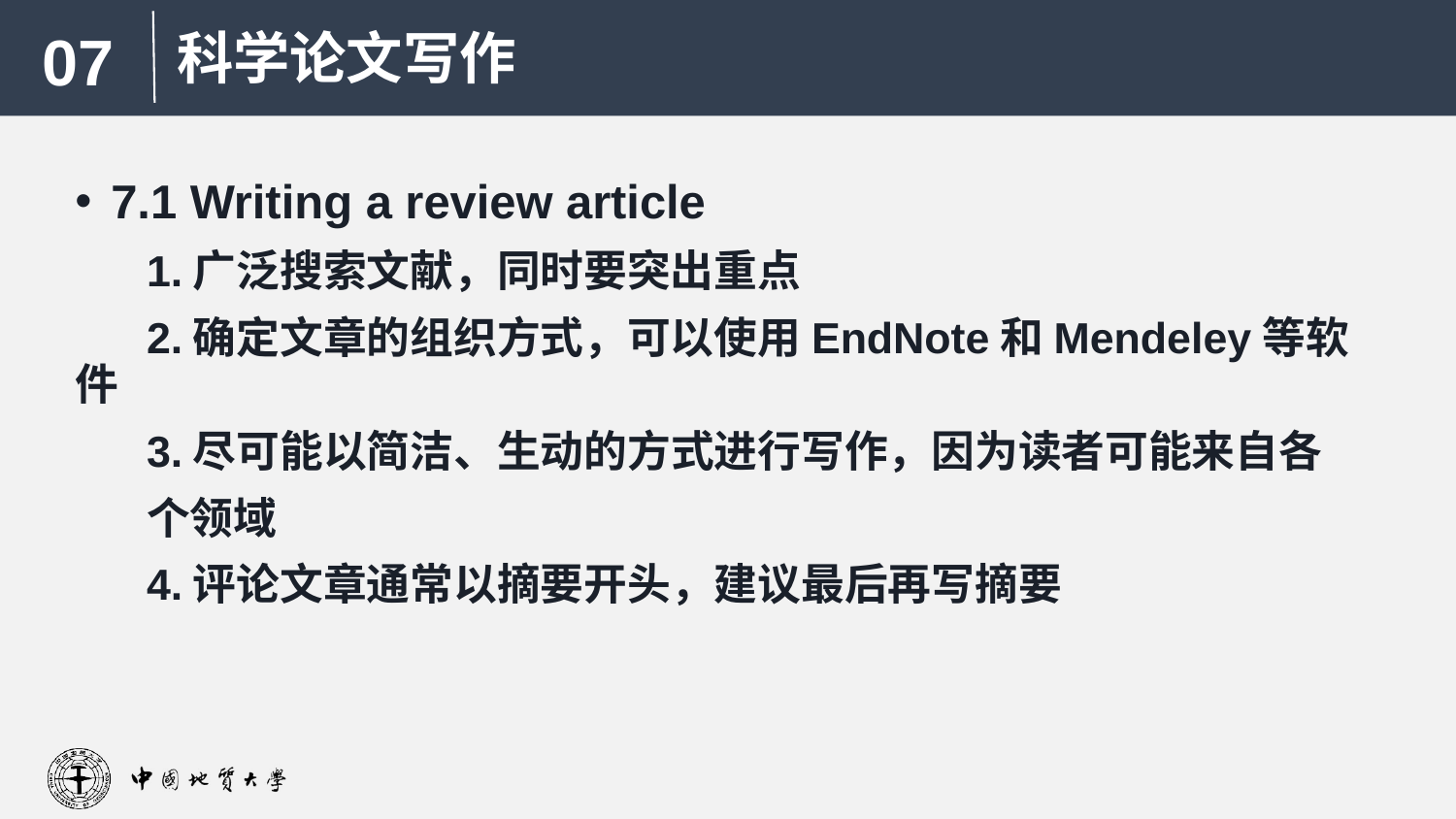

科学论文写作
07
7.1 Writing a review article
1.广泛搜索文献，同时要突出重点
2.确定文章的组织方式，可以使用EndNote和Mendeley等软件
3.尽可能以简洁、生动的方式进行写作，因为读者可能来自各
个领域
4.评论文章通常以摘要开头，建议最后再写摘要
40